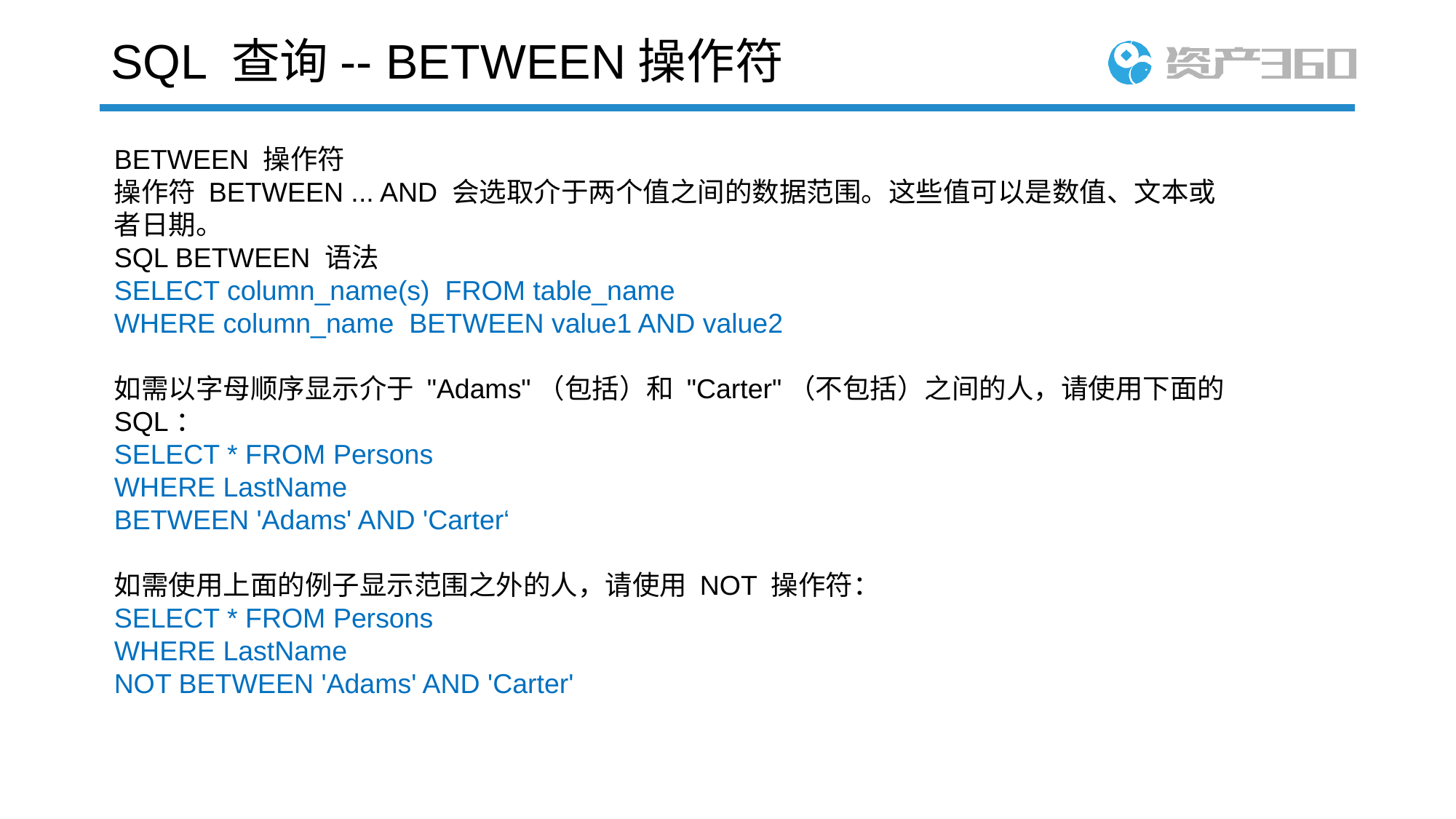

# SQL 查询-- BETWEEN操作符
BETWEEN 操作符
操作符 BETWEEN ... AND 会选取介于两个值之间的数据范围。这些值可以是数值、文本或者日期。
SQL BETWEEN 语法
SELECT column_name(s)  FROM table_name
WHERE column_name  BETWEEN value1 AND value2

如需以字母顺序显示介于 "Adams"（包括）和 "Carter"（不包括）之间的人，请使用下面的 SQL：
SELECT * FROM Persons
WHERE LastName
BETWEEN 'Adams' AND 'Carter‘

如需使用上面的例子显示范围之外的人，请使用 NOT 操作符：
SELECT * FROM Persons
WHERE LastName
NOT BETWEEN 'Adams' AND 'Carter'

11